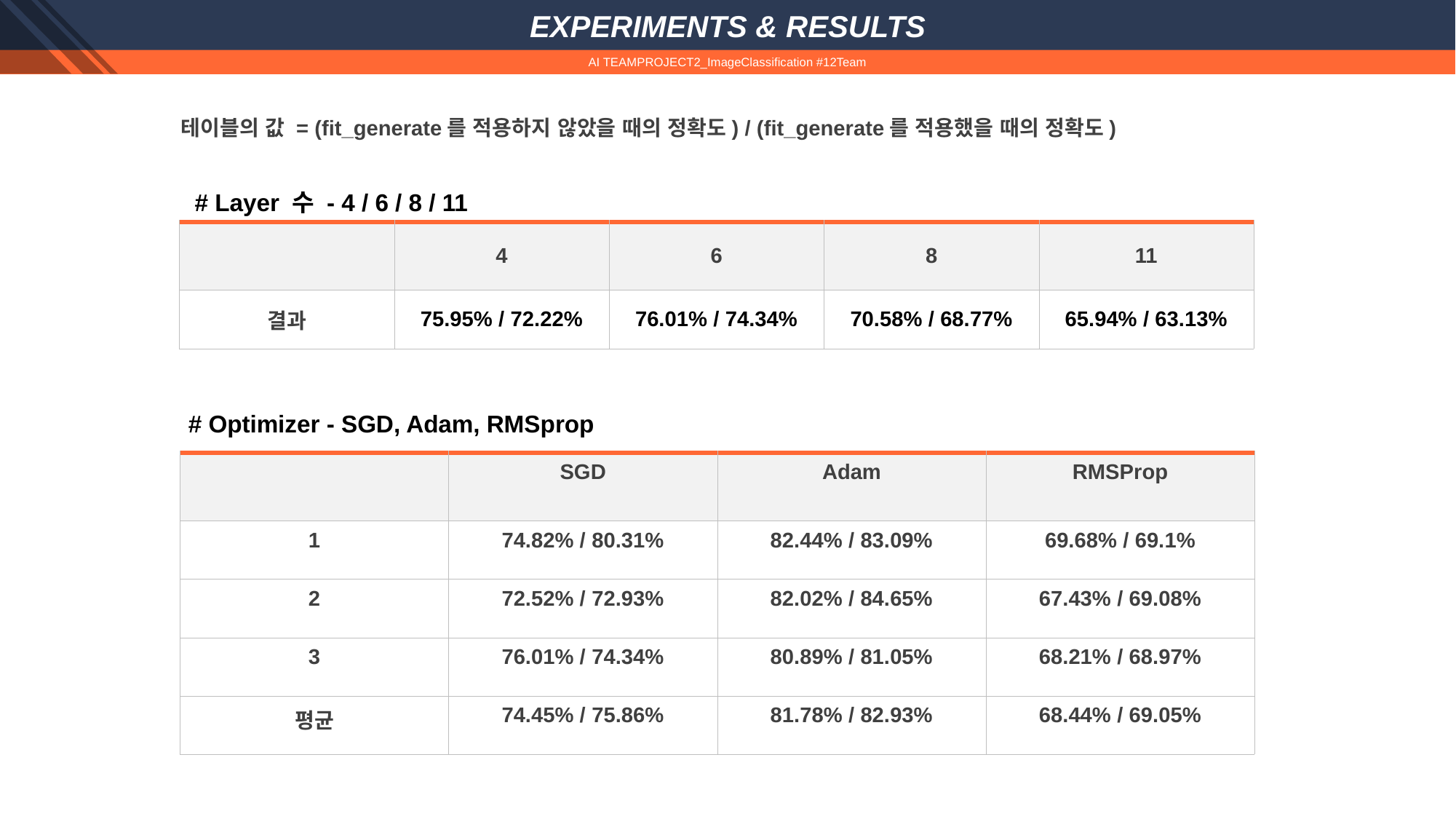

PPT PRESENTATION

EXPERIMENTS & RESULTS

AI TEAMPROJECT2_ImageClassification #12Team
Enjoy your stylish business and campus life with BIZCAM
테이블의 값 = (fit_generate를 적용하지 않았을 때의 정확도) / (fit_generate를 적용했을 때의 정확도)
# Layer 수 - 4 / 6 / 8 / 11
|  | 4 | 6 | 8 | 11 |
| --- | --- | --- | --- | --- |
| 결과 | 75.95% / 72.22% | 76.01% / 74.34% | 70.58% / 68.77% | 65.94% / 63.13% |
# Optimizer - SGD, Adam, RMSprop
|  | SGD | Adam | RMSProp |
| --- | --- | --- | --- |
| 1 | 74.82% / 80.31% | 82.44% / 83.09% | 69.68% / 69.1% |
| 2 | 72.52% / 72.93% | 82.02% / 84.65% | 67.43% / 69.08% |
| 3 | 76.01% / 74.34% | 80.89% / 81.05% | 68.21% / 68.97% |
| 평균 | 74.45% / 75.86% | 81.78% / 82.93% | 68.44% / 69.05% |